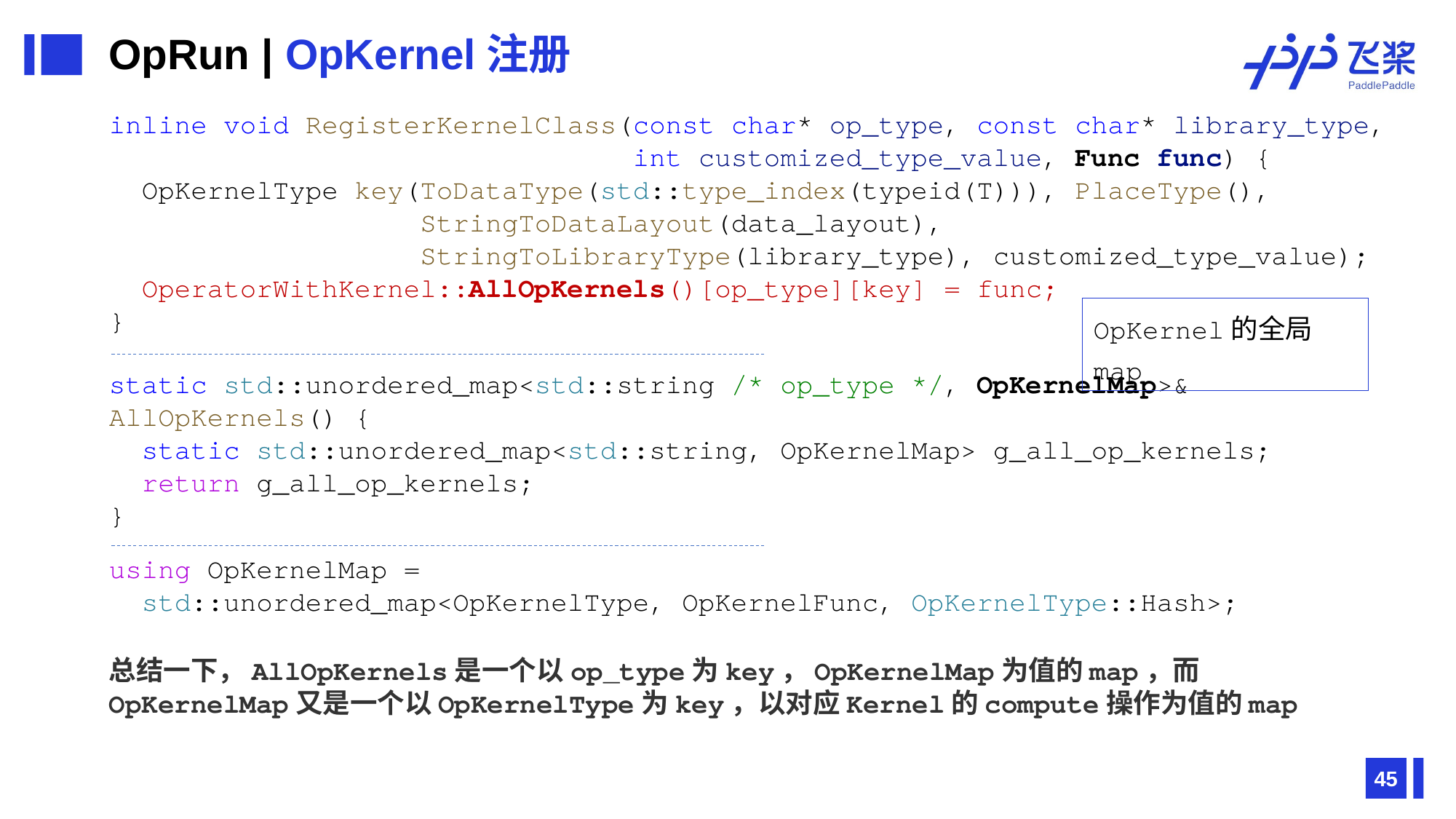

OpRun | OpKernel注册
inline void RegisterKernelClass(const char* op_type, const char* library_type,
                                int customized_type_value, Func func) {
  OpKernelType key(ToDataType(std::type_index(typeid(T))), PlaceType(),
                   StringToDataLayout(data_layout),
                   StringToLibraryType(library_type), customized_type_value);
  OperatorWithKernel::AllOpKernels()[op_type][key] = func;
}
OpKernel的全局map
static std::unordered_map<std::string /* op_type */, OpKernelMap>&
AllOpKernels() {
  static std::unordered_map<std::string, OpKernelMap> g_all_op_kernels;
  return g_all_op_kernels;
}
using OpKernelMap =
  std::unordered_map<OpKernelType, OpKernelFunc, OpKernelType::Hash>;
总结一下，AllOpKernels是一个以op_type为key，OpKernelMap为值的map，而OpKernelMap又是一个以OpKernelType为key，以对应Kernel的compute操作为值的map
45